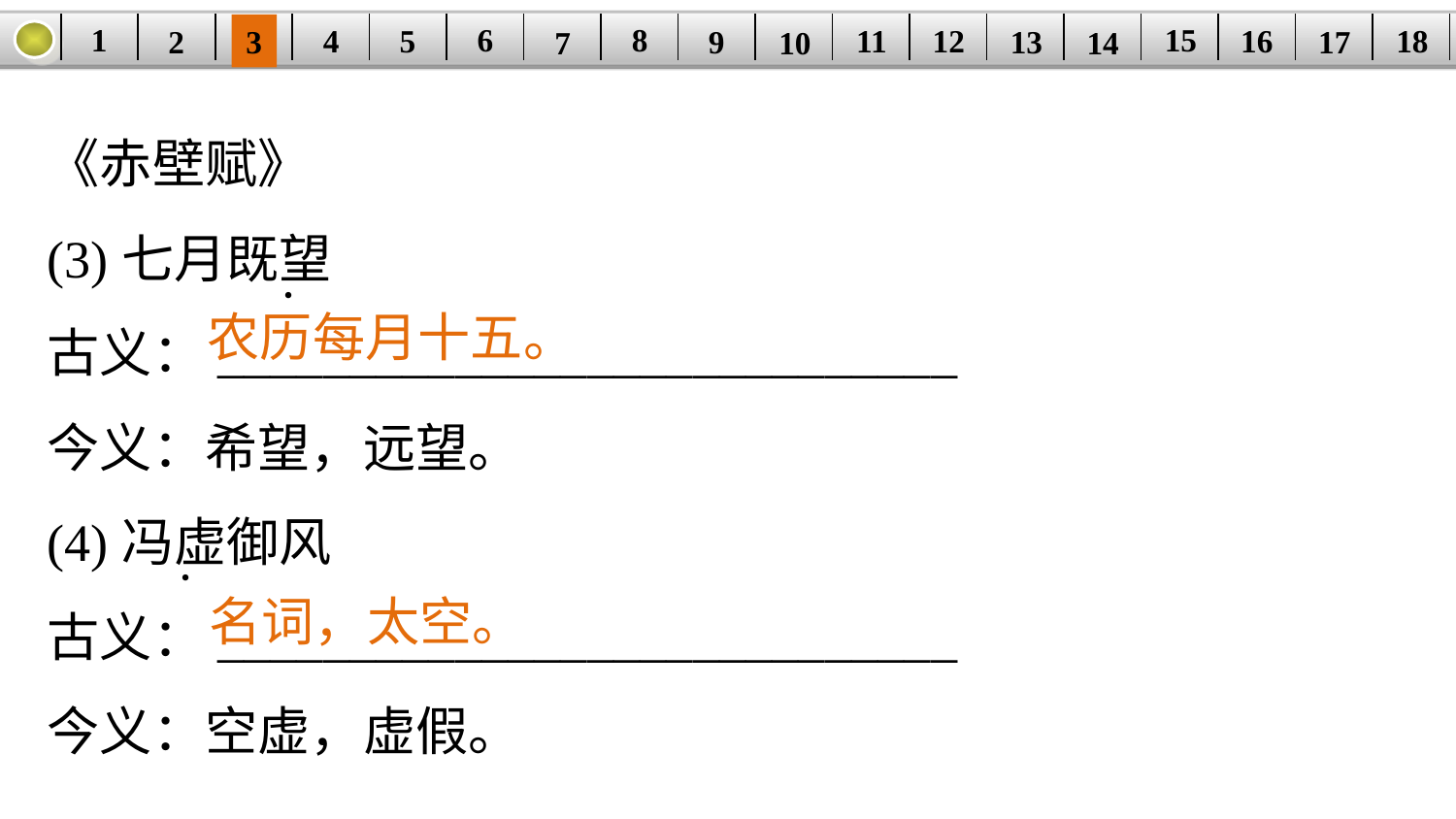

1
8
15
6
11
18
5
16
|  |  |  |  |  |  |  |  |  |  |  |  |  |  |  |  |  |  |
| --- | --- | --- | --- | --- | --- | --- | --- | --- | --- | --- | --- | --- | --- | --- | --- | --- | --- |
12
4
17
13
3
9
2
14
7
10

《赤壁赋》
(3)七月既望
古义：____________________________
今义：希望，远望。
(4)冯虚御风
古义：____________________________
今义：空虚，虚假。
·
农历每月十五。
·
名词，太空。